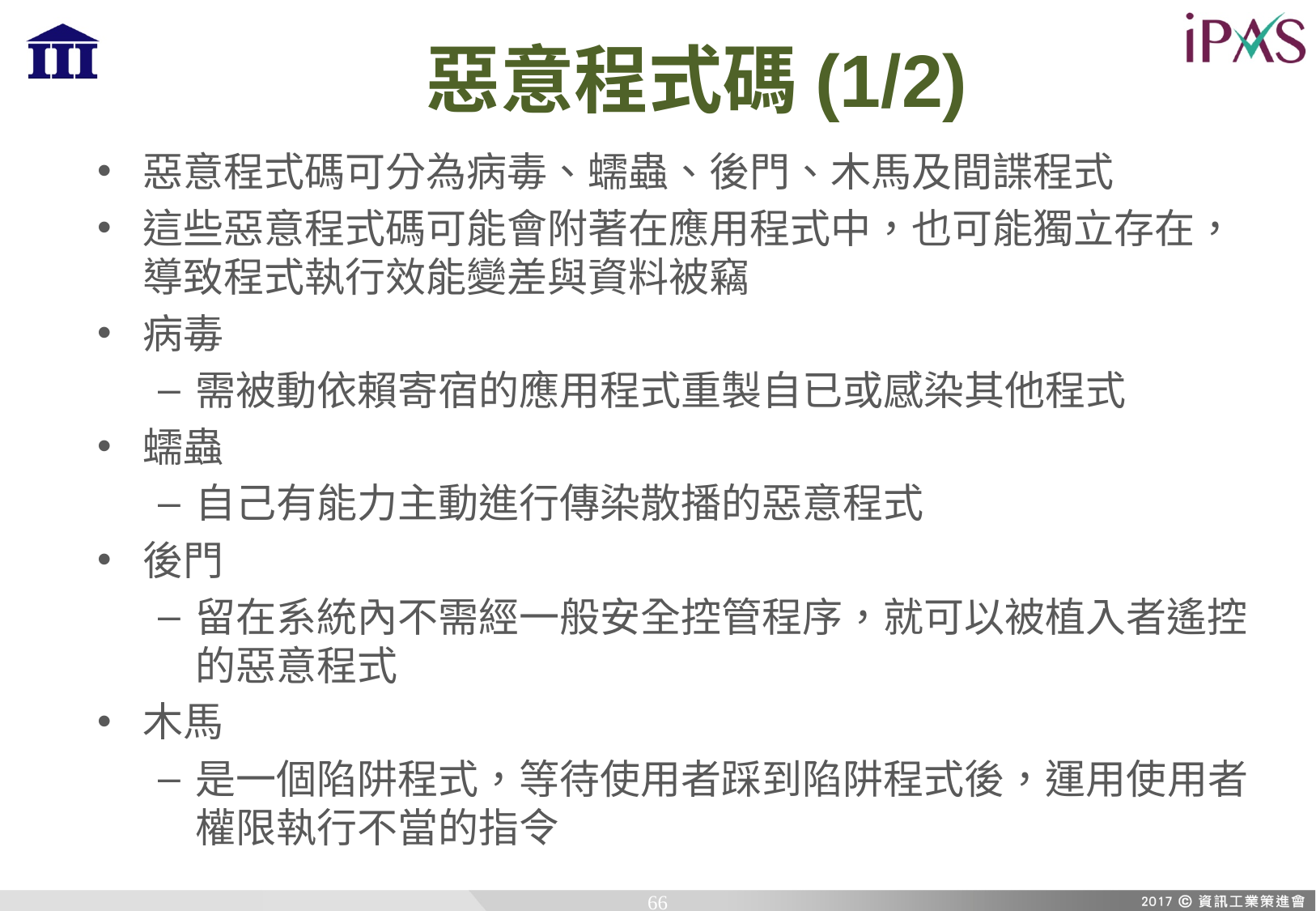

# 惡意程式碼(1/2)
惡意程式碼可分為病毒、蠕蟲、後門、木馬及間諜程式
這些惡意程式碼可能會附著在應用程式中，也可能獨立存在，導致程式執行效能變差與資料被竊
病毒
需被動依賴寄宿的應用程式重製自已或感染其他程式
蠕蟲
自己有能力主動進行傳染散播的惡意程式
後門
留在系統內不需經一般安全控管程序，就可以被植入者遙控的惡意程式
木馬
是一個陷阱程式，等待使用者踩到陷阱程式後，運用使用者權限執行不當的指令
66